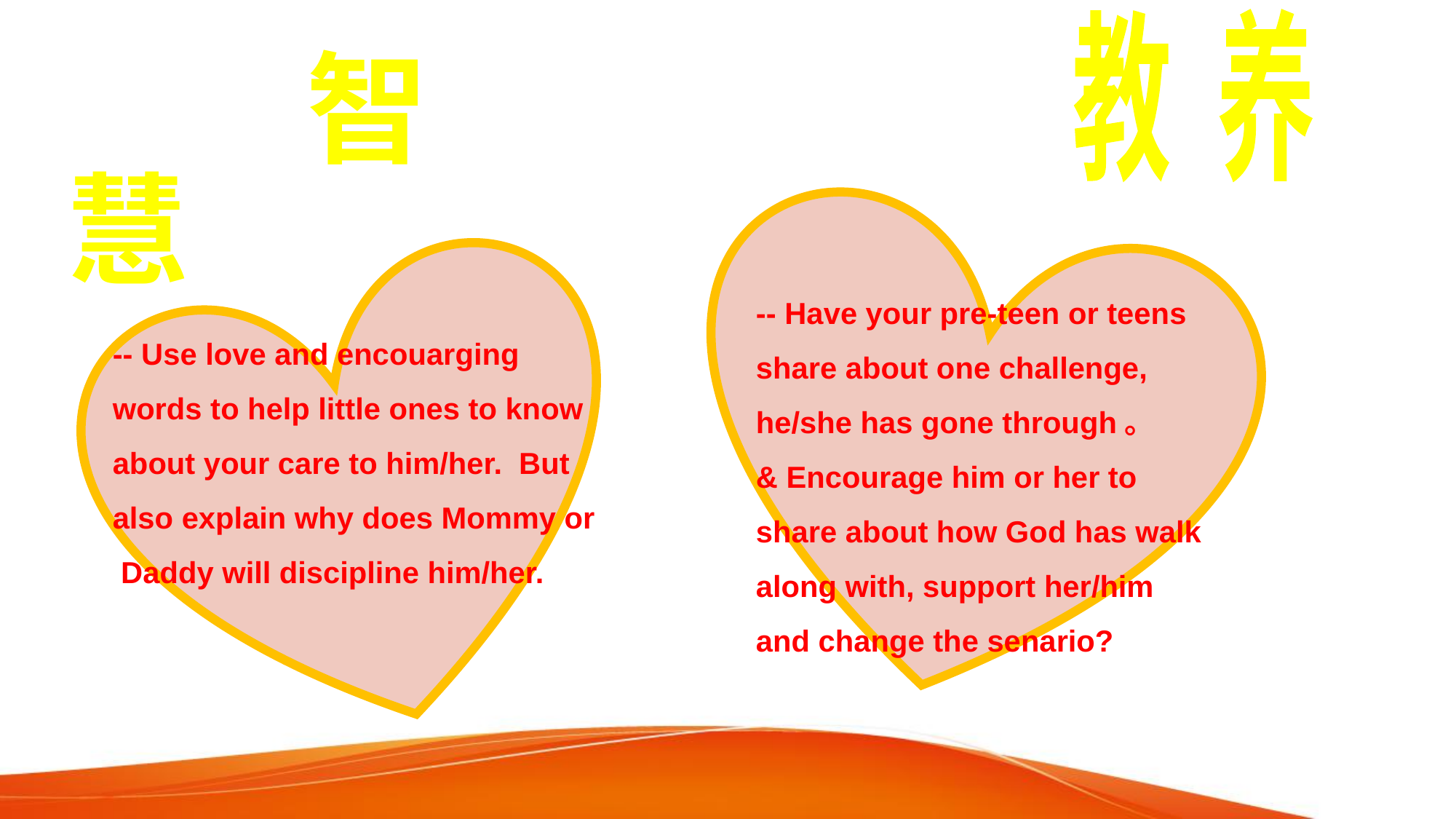

教  养
智
慧

-- Have your pre-teen or teens share about one challenge, he/she has gone through。
& Encourage him or her to share about how God has walk along with, support her/him and change the senario?
-- Use love and encouarging words to help little ones to know about your care to him/her.  But also explain why does Mommy or  Daddy will discipline him/her.